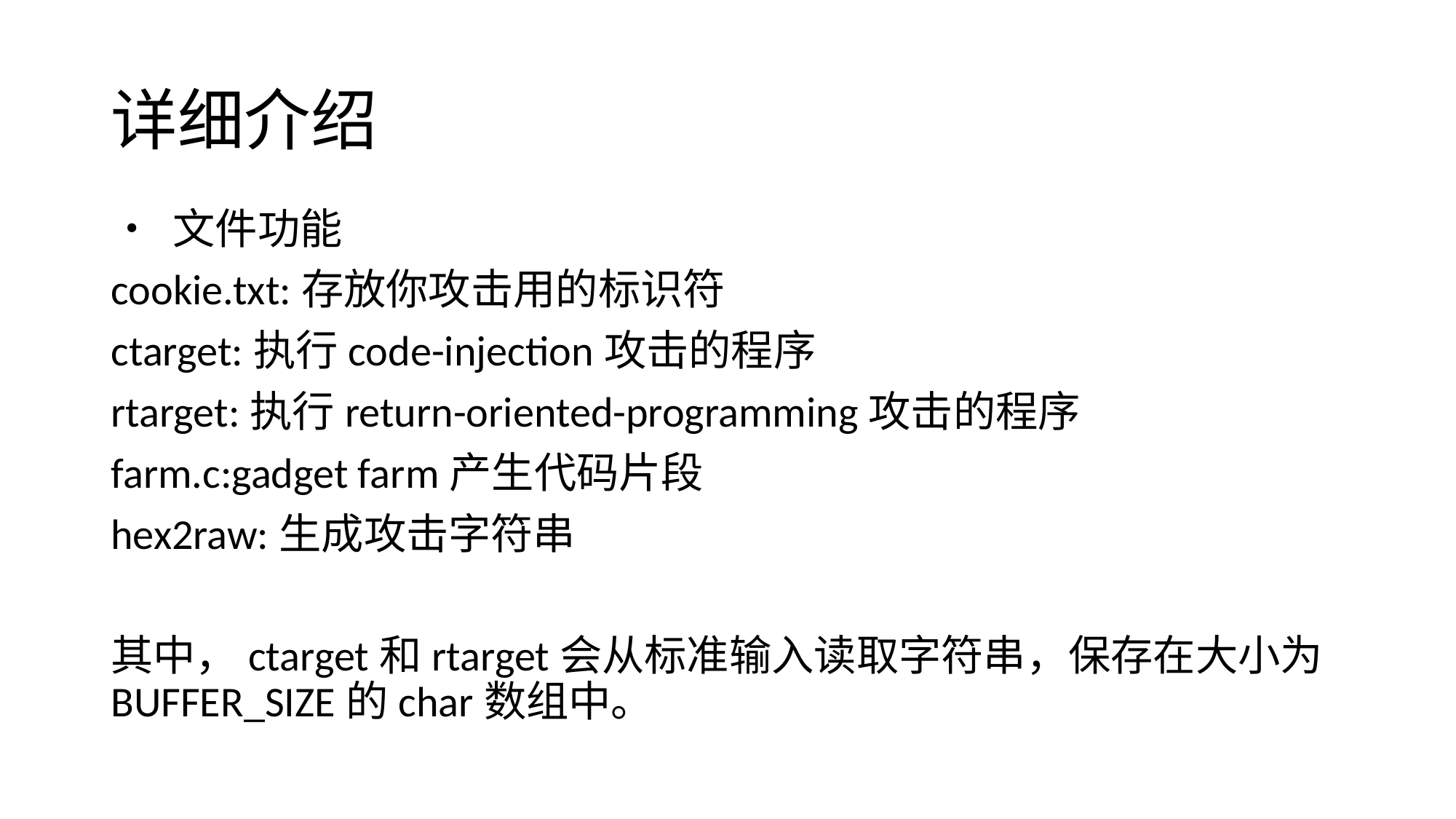

# 详细介绍
• 文件功能
cookie.txt:存放你攻击用的标识符
ctarget:执行code-injection攻击的程序
rtarget:执行return-oriented-programming攻击的程序
farm.c:gadget farm产生代码片段
hex2raw:生成攻击字符串

其中，ctarget和rtarget会从标准输入读取字符串，保存在大小为BUFFER_SIZE的char数组中。

 解决5个问题